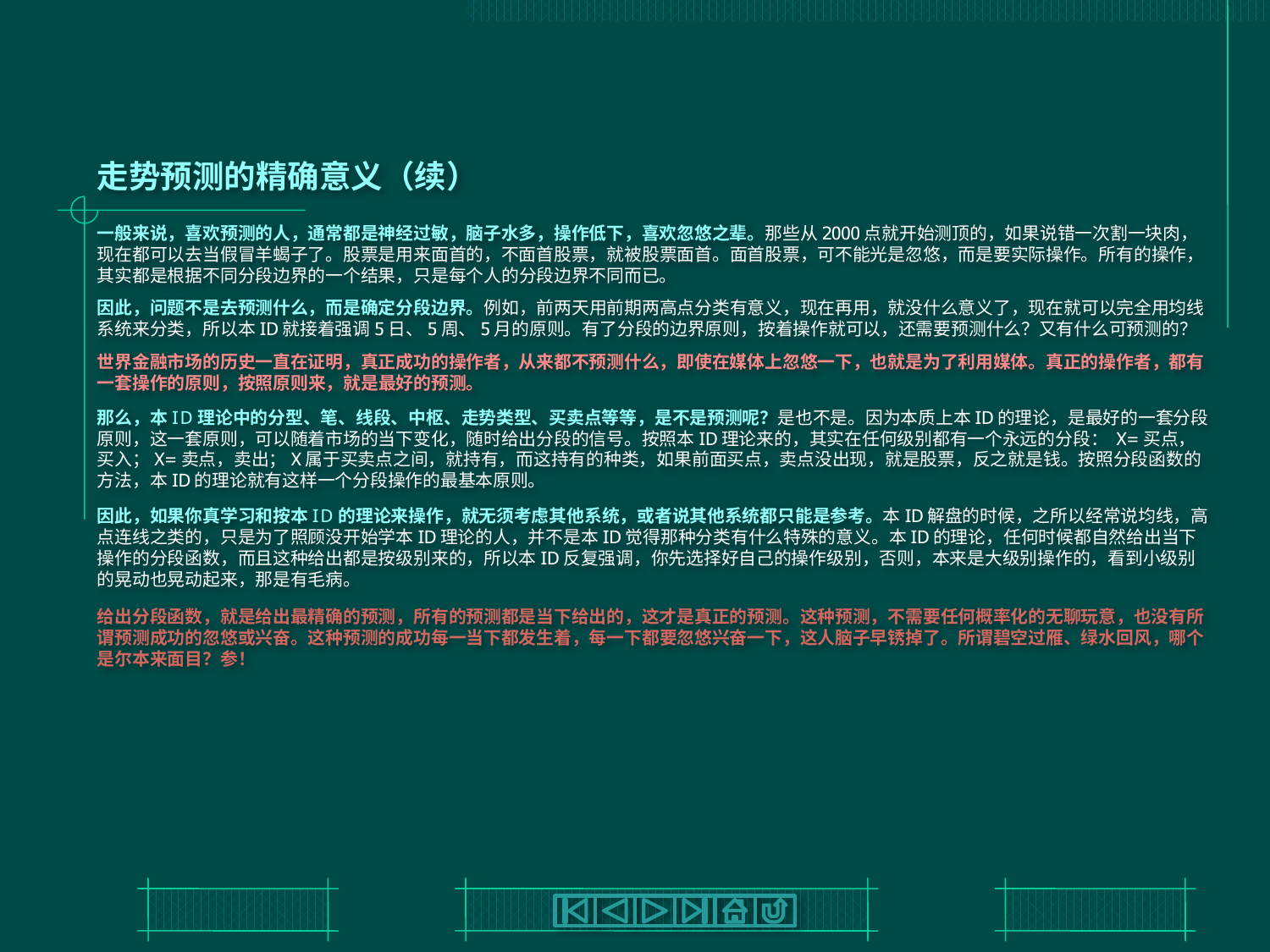

# 走势预测的精确意义（续）
一般来说，喜欢预测的人，通常都是神经过敏，脑子水多，操作低下，喜欢忽悠之辈。那些从2000点就开始测顶的，如果说错一次割一块肉，现在都可以去当假冒羊蝎子了。股票是用来面首的，不面首股票，就被股票面首。面首股票，可不能光是忽悠，而是要实际操作。所有的操作，其实都是根据不同分段边界的一个结果，只是每个人的分段边界不同而已。
因此，问题不是去预测什么，而是确定分段边界。例如，前两天用前期两高点分类有意义，现在再用，就没什么意义了，现在就可以完全用均线系统来分类，所以本ID就接着强调5日、5周、5月的原则。有了分段的边界原则，按着操作就可以，还需要预测什么？又有什么可预测的？
世界金融市场的历史一直在证明，真正成功的操作者，从来都不预测什么，即使在媒体上忽悠一下，也就是为了利用媒体。真正的操作者，都有一套操作的原则，按照原则来，就是最好的预测。
那么，本ID理论中的分型、笔、线段、中枢、走势类型、买卖点等等，是不是预测呢？是也不是。因为本质上本ID的理论，是最好的一套分段原则，这一套原则，可以随着市场的当下变化，随时给出分段的信号。按照本ID理论来的，其实在任何级别都有一个永远的分段： X=买点，买入；X=卖点，卖出；X属于买卖点之间，就持有，而这持有的种类，如果前面买点，卖点没出现，就是股票，反之就是钱。按照分段函数的方法，本ID的理论就有这样一个分段操作的最基本原则。
因此，如果你真学习和按本ID的理论来操作，就无须考虑其他系统，或者说其他系统都只能是参考。本ID解盘的时候，之所以经常说均线，高点连线之类的，只是为了照顾没开始学本ID理论的人，并不是本ID觉得那种分类有什么特殊的意义。本ID的理论，任何时候都自然给出当下操作的分段函数，而且这种给出都是按级别来的，所以本ID反复强调，你先选择好自己的操作级别，否则，本来是大级别操作的，看到小级别的晃动也晃动起来，那是有毛病。
给出分段函数，就是给出最精确的预测，所有的预测都是当下给出的，这才是真正的预测。这种预测，不需要任何概率化的无聊玩意，也没有所谓预测成功的忽悠或兴奋。这种预测的成功每一当下都发生着，每一下都要忽悠兴奋一下，这人脑子早锈掉了。所谓碧空过雁、绿水回风，哪个是尔本来面目？参！